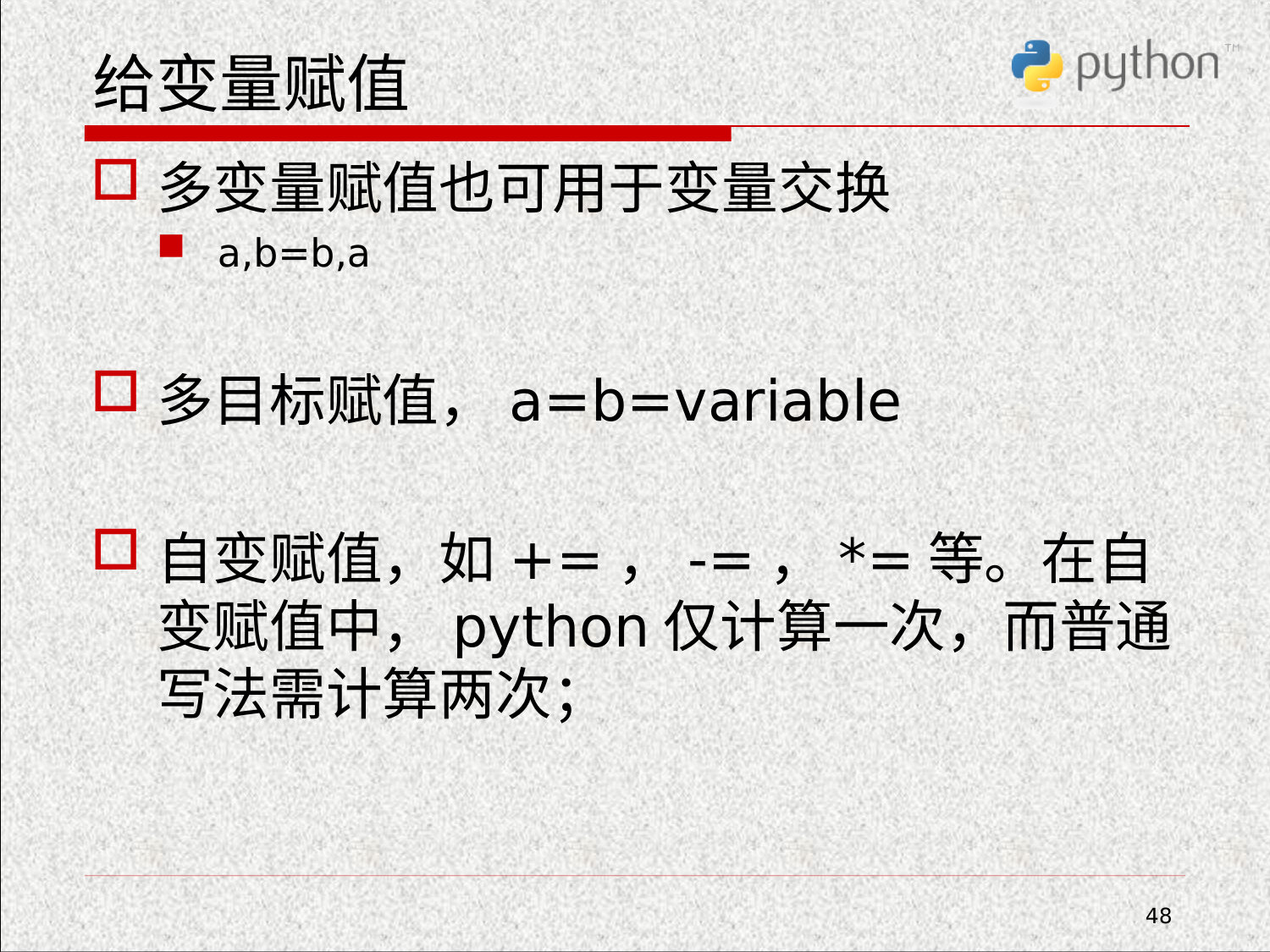

# 给变量赋值
多变量赋值也可用于变量交换
a,b=b,a

多目标赋值，a=b=variable

自变赋值，如+=，-=，*=等。在自变赋值中，python仅计算一次，而普通写法需计算两次；

48